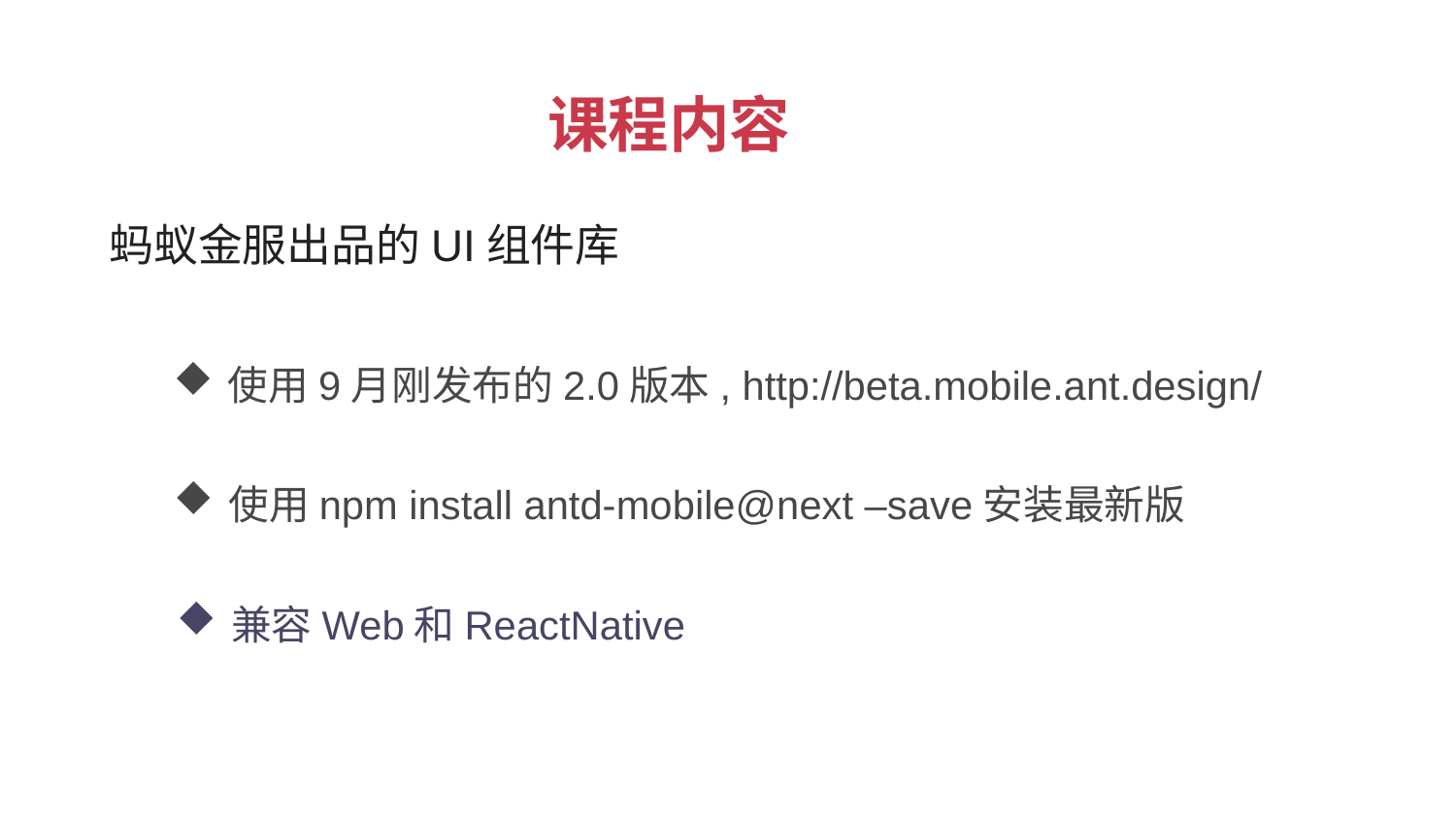

课程内容
 蚂蚁金服出品的UI组件库
使用9月刚发布的2.0版本, http://beta.mobile.ant.design/
使用npm install antd-mobile@next –save安装最新版
兼容Web和ReactNative